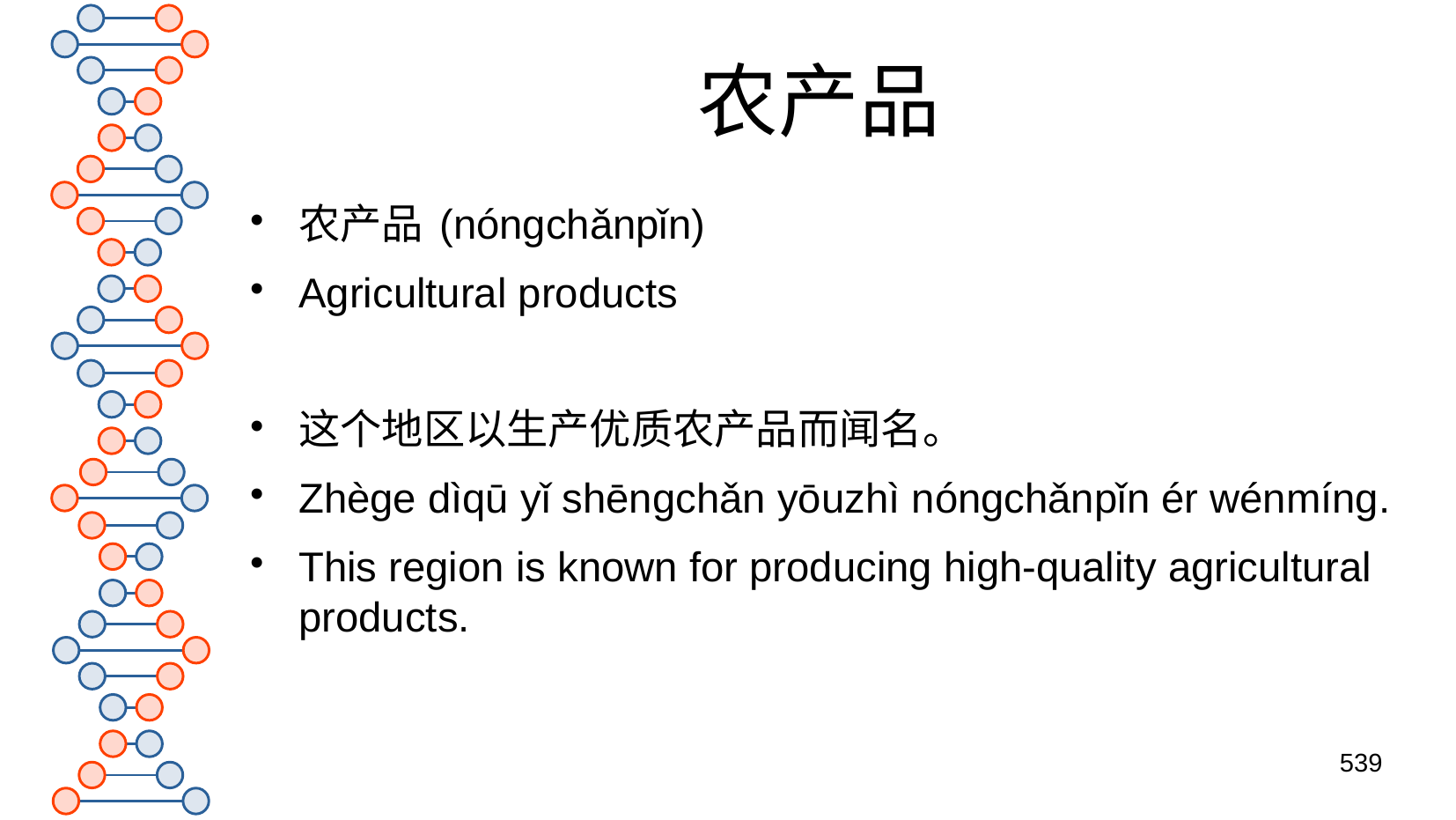

# 农产品
农产品 (nóngchǎnpǐn)
Agricultural products

这个地区以生产优质农产品而闻名。
Zhège dìqū yǐ shēngchǎn yōuzhì nóngchǎnpǐn ér wénmíng.
This region is known for producing high-quality agricultural products.
539